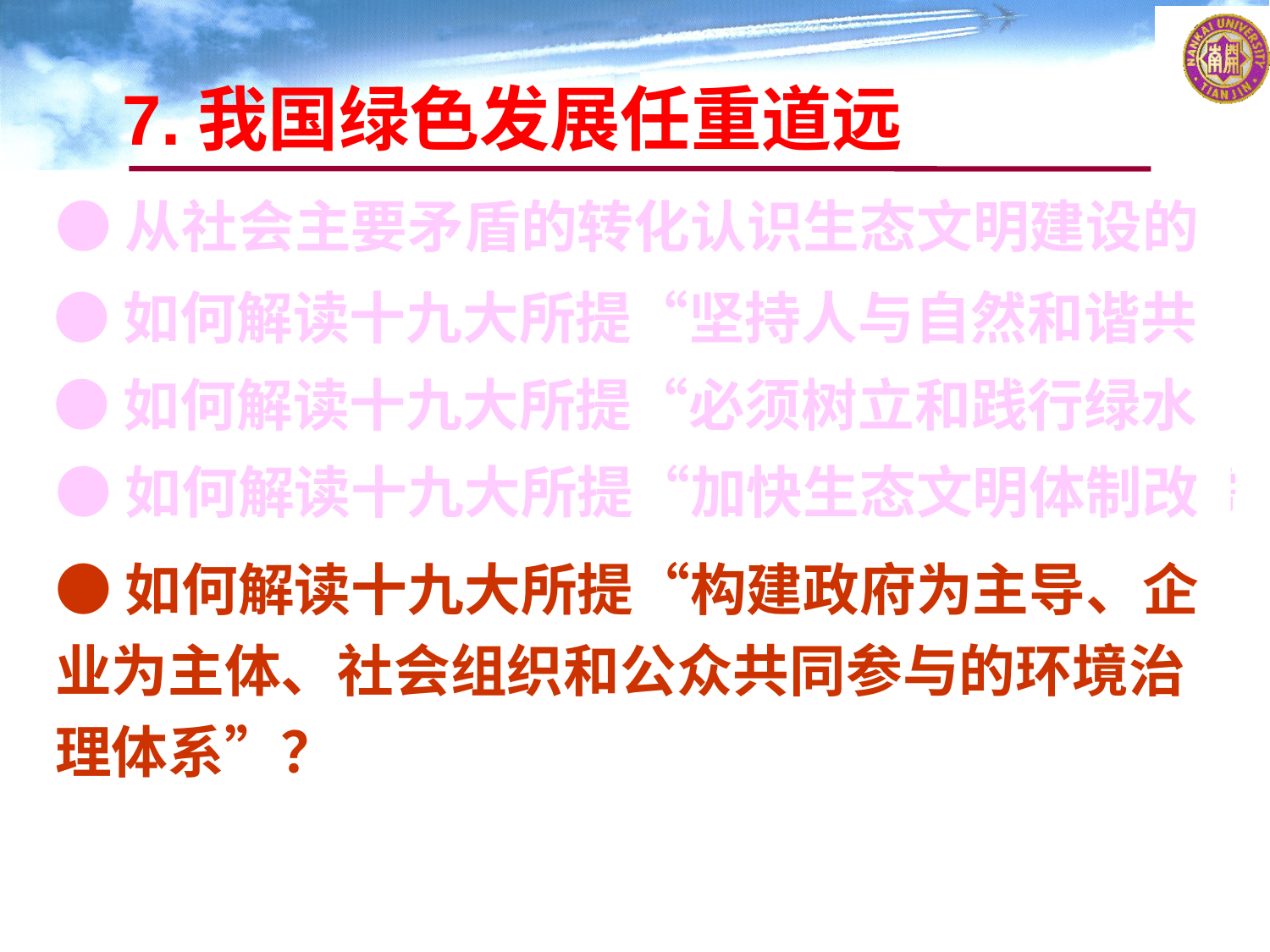

7.我国绿色发展任重道远
●从社会主要矛盾的转化认识生态文明建设的重要性
       十九大明确了“中国特色社会主义进入新时代，我国社会主要矛盾已经转化为人民日益增长的美好生活需要和不平衡不充分的发展之间的矛盾。”

●如何解读十九大所提“坚持人与自然和谐共生”；“如何解读“建设生态文明是中华民族永续发展的千年大计”？

●如何解读十九大所提“必须树立和践行绿水青山就是金山银山的理念，坚持节约资源和保护环境的基本国策”?

●如何解读十九大所提“加快生态文明体制改革，建设美丽中国”？

●如何解读十九大所提“构建政府为主导、企业为主体、社会组织和公众共同参与的环境治理体系”？
怎样理解“人民日益增长的美好生活需要”？
应该怎样理解“不平衡不充分的发展”？